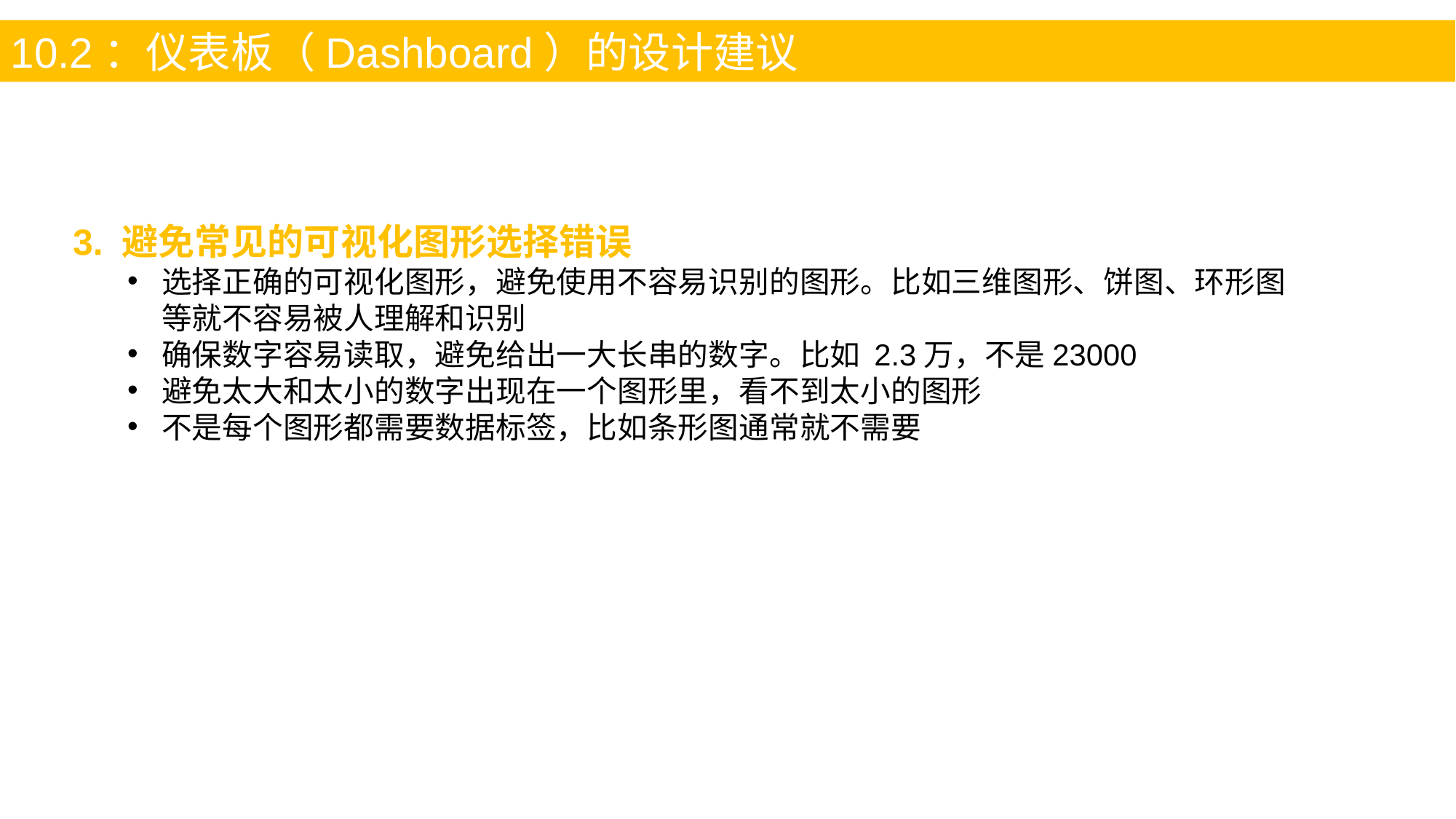

10.2：仪表板（Dashboard）的设计建议
3. 避免常见的可视化图形选择错误
选择正确的可视化图形，避免使用不容易识别的图形。比如三维图形、饼图、环形图等就不容易被人理解和识别
确保数字容易读取，避免给出一大长串的数字。比如 2.3万，不是23000
避免太大和太小的数字出现在一个图形里，看不到太小的图形
不是每个图形都需要数据标签，比如条形图通常就不需要